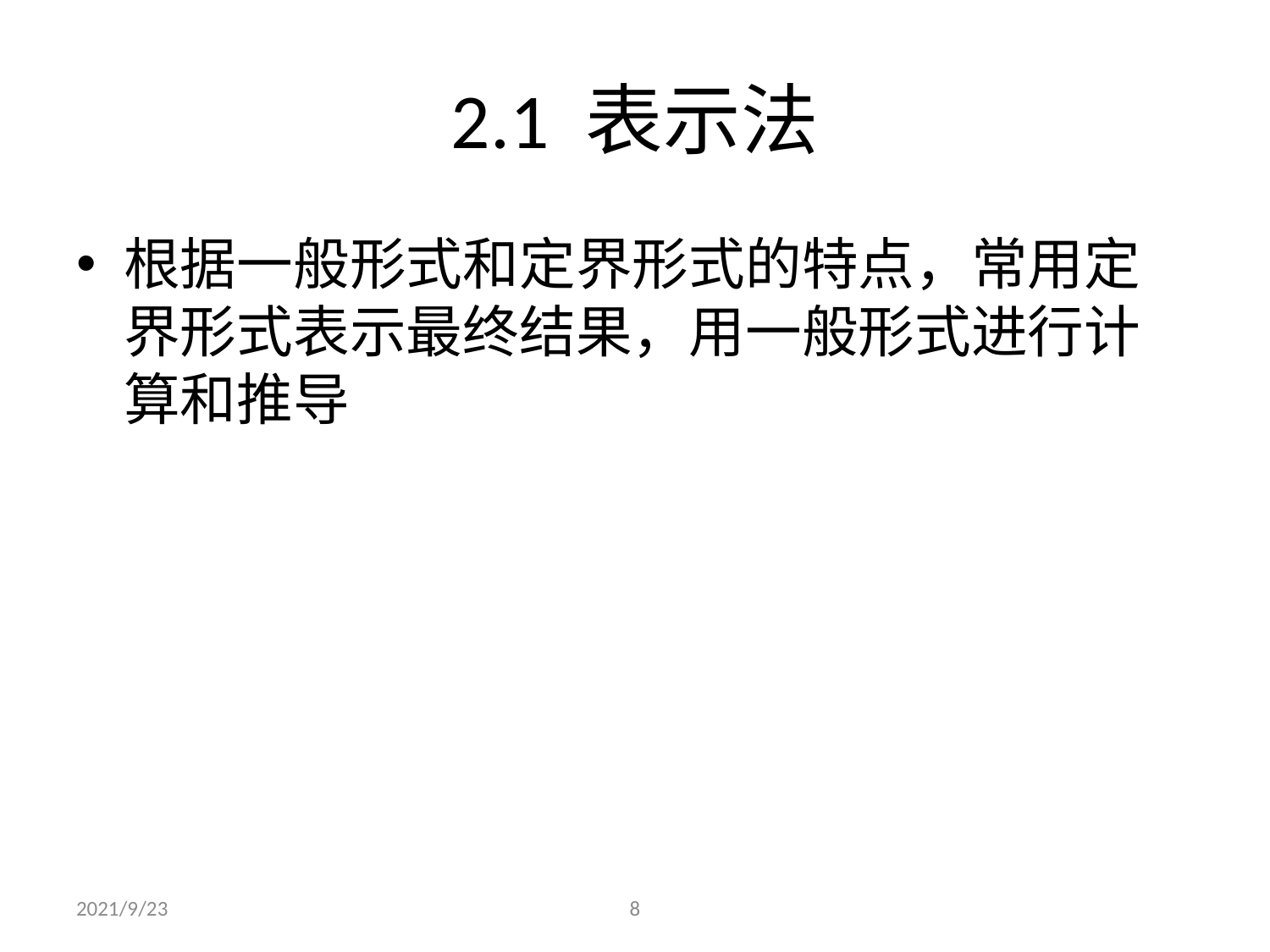

# 2.1 表示法
根据一般形式和定界形式的特点，常用定界形式表示最终结果，用一般形式进行计算和推导

2021/9/23
8